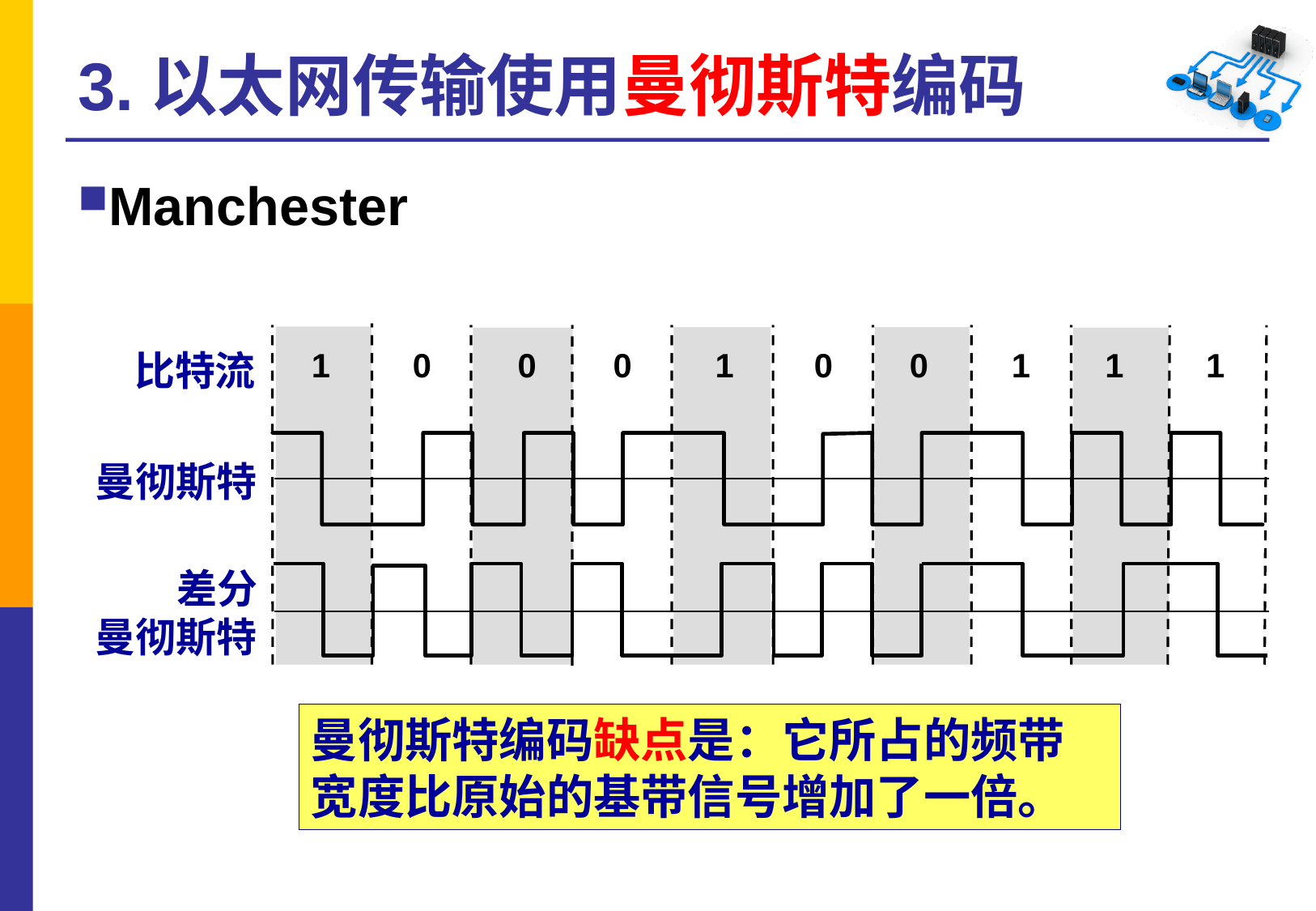

# 3.以太网传输使用曼彻斯特编码
Manchester

1
0
0
0
1
0
0
1
1
1
比特流

曼彻斯特
差分
曼彻斯特

曼彻斯特编码缺点是：它所占的频带宽度比原始的基带信号增加了一倍。